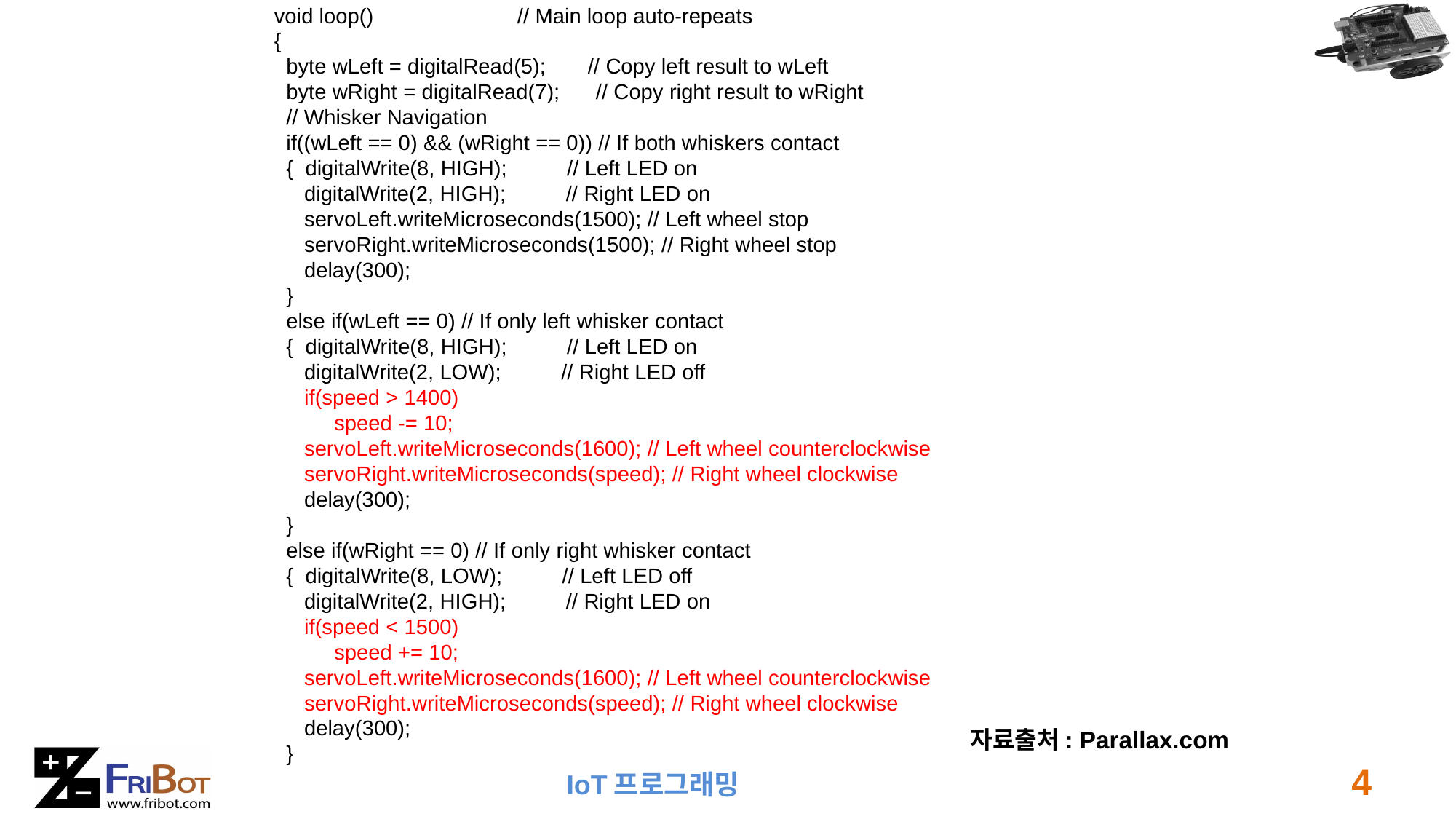

void loop()                        // Main loop auto-repeats
{
  byte wLeft = digitalRead(5);       // Copy left result to wLeft
  byte wRight = digitalRead(7);      // Copy right result to wRight
  // Whisker Navigation
  if((wLeft == 0) && (wRight == 0)) // If both whiskers contact
  {  digitalWrite(8, HIGH);          // Left LED on
     digitalWrite(2, HIGH);          // Right LED on
     servoLeft.writeMicroseconds(1500); // Left wheel stop
     servoRight.writeMicroseconds(1500); // Right wheel stop
     delay(300);
  }
  else if(wLeft == 0) // If only left whisker contact
  {  digitalWrite(8, HIGH);          // Left LED on
     digitalWrite(2, LOW);          // Right LED off
     if(speed > 1400)
          speed -= 10;
     servoLeft.writeMicroseconds(1600); // Left wheel counterclockwise
     servoRight.writeMicroseconds(speed); // Right wheel clockwise
     delay(300);
  }
  else if(wRight == 0) // If only right whisker contact
  {  digitalWrite(8, LOW);          // Left LED off
     digitalWrite(2, HIGH);          // Right LED on
     if(speed < 1500)
          speed += 10;
     servoLeft.writeMicroseconds(1600); // Left wheel counterclockwise
     servoRight.writeMicroseconds(speed); // Right wheel clockwise
     delay(300);
  }
자료출처: Parallax.com
4